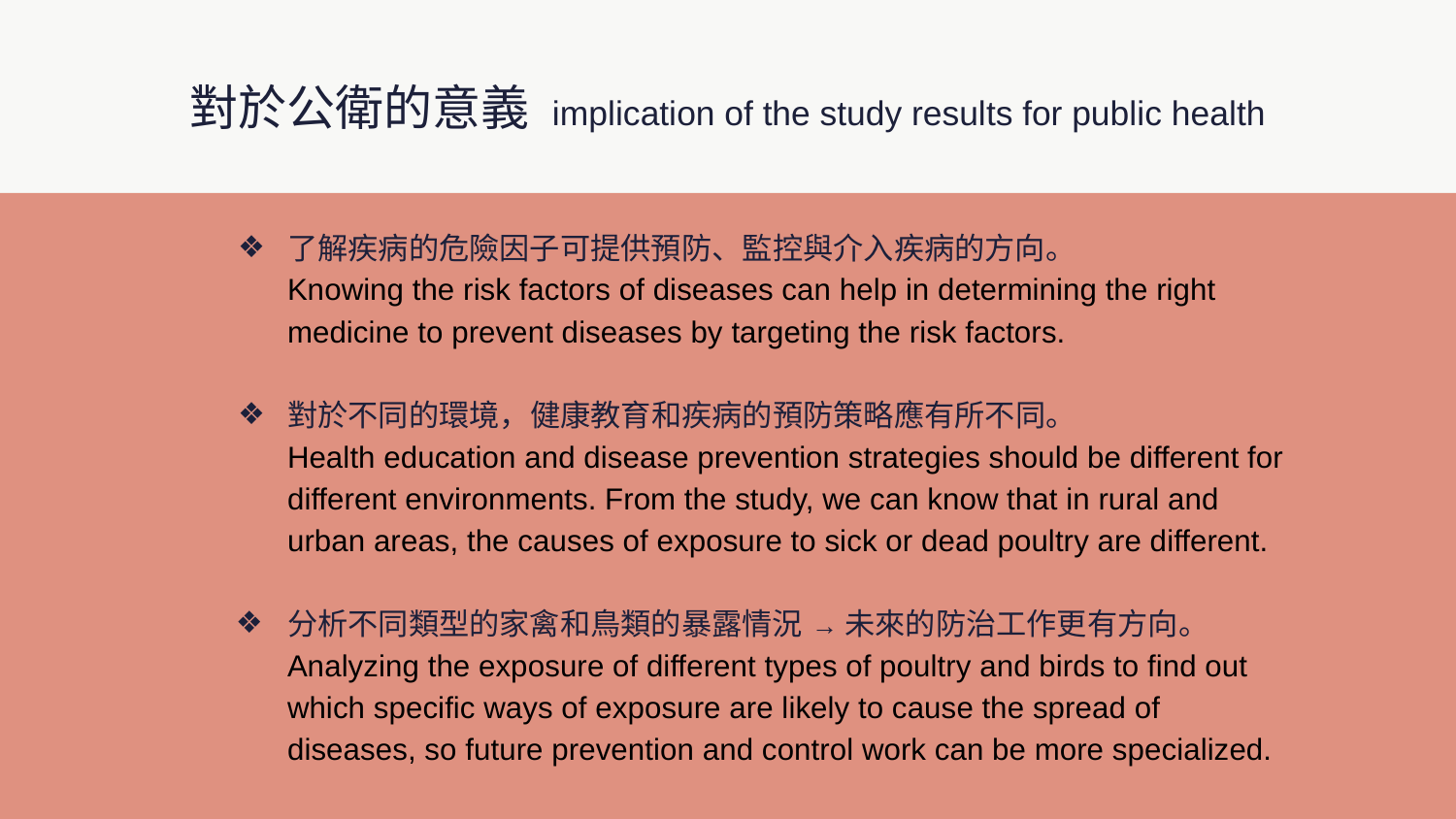

對於公衛的意義 implication of the study results for public health
了解疾病的危險因子可提供預防、監控與介入疾病的方向。
Knowing the risk factors of diseases can help in determining the right medicine to prevent diseases by targeting the risk factors.

對於不同的環境，健康教育和疾病的預防策略應有所不同。
Health education and disease prevention strategies should be different for different environments. From the study, we can know that in rural and urban areas, the causes of exposure to sick or dead poultry are different.

分析不同類型的家禽和鳥類的暴露情況 → 未來的防治工作更有方向。
Analyzing the exposure of different types of poultry and birds to find out which specific ways of exposure are likely to cause the spread of diseases, so future prevention and control work can be more specialized.